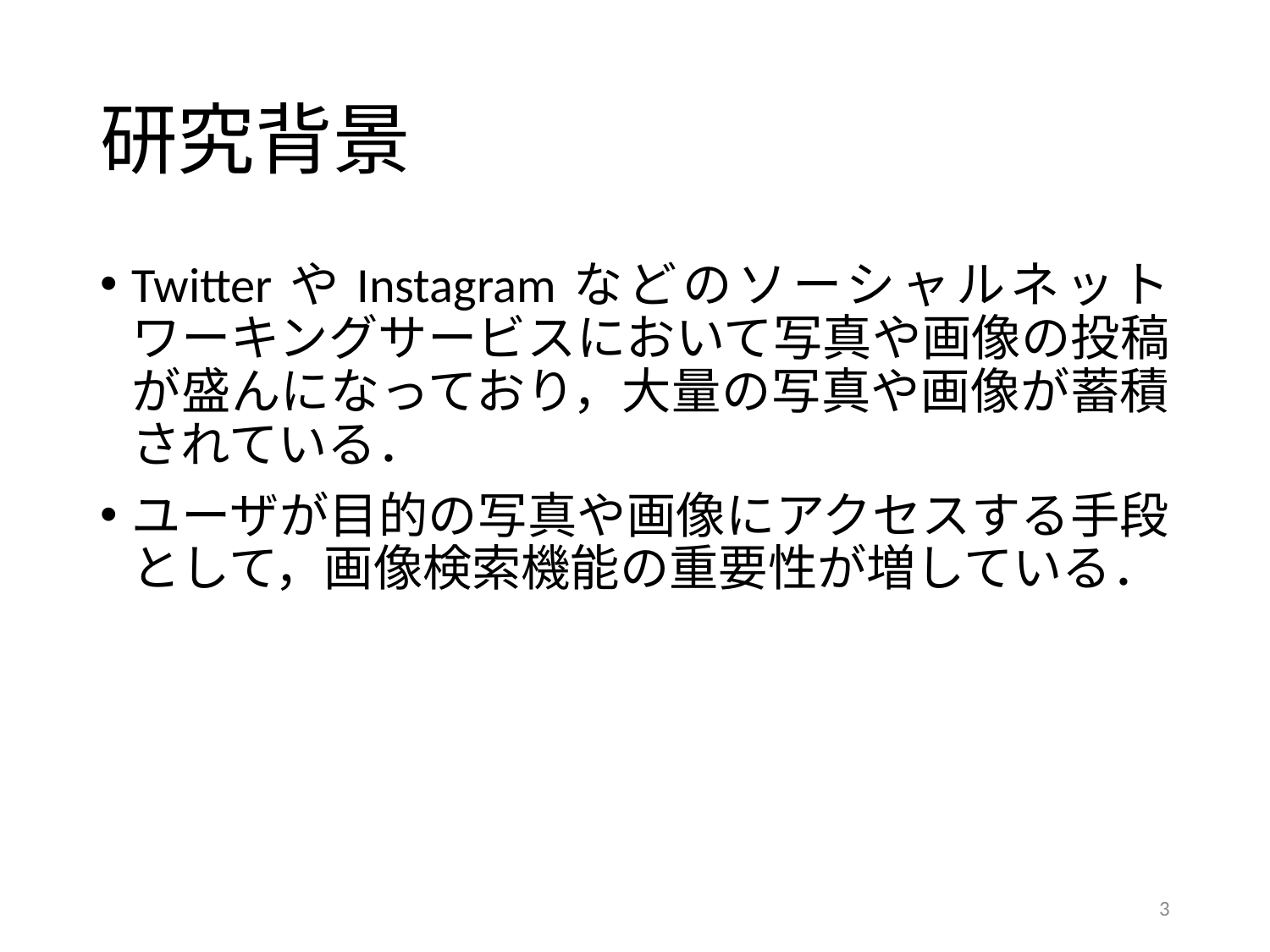

# 研究背景
TwitterやInstagramなどのソーシャルネットワーキングサービスにおいて写真や画像の投稿が盛んになっており，大量の写真や画像が蓄積されている．
ユーザが目的の写真や画像にアクセスする手段として，画像検索機能の重要性が増している．

3